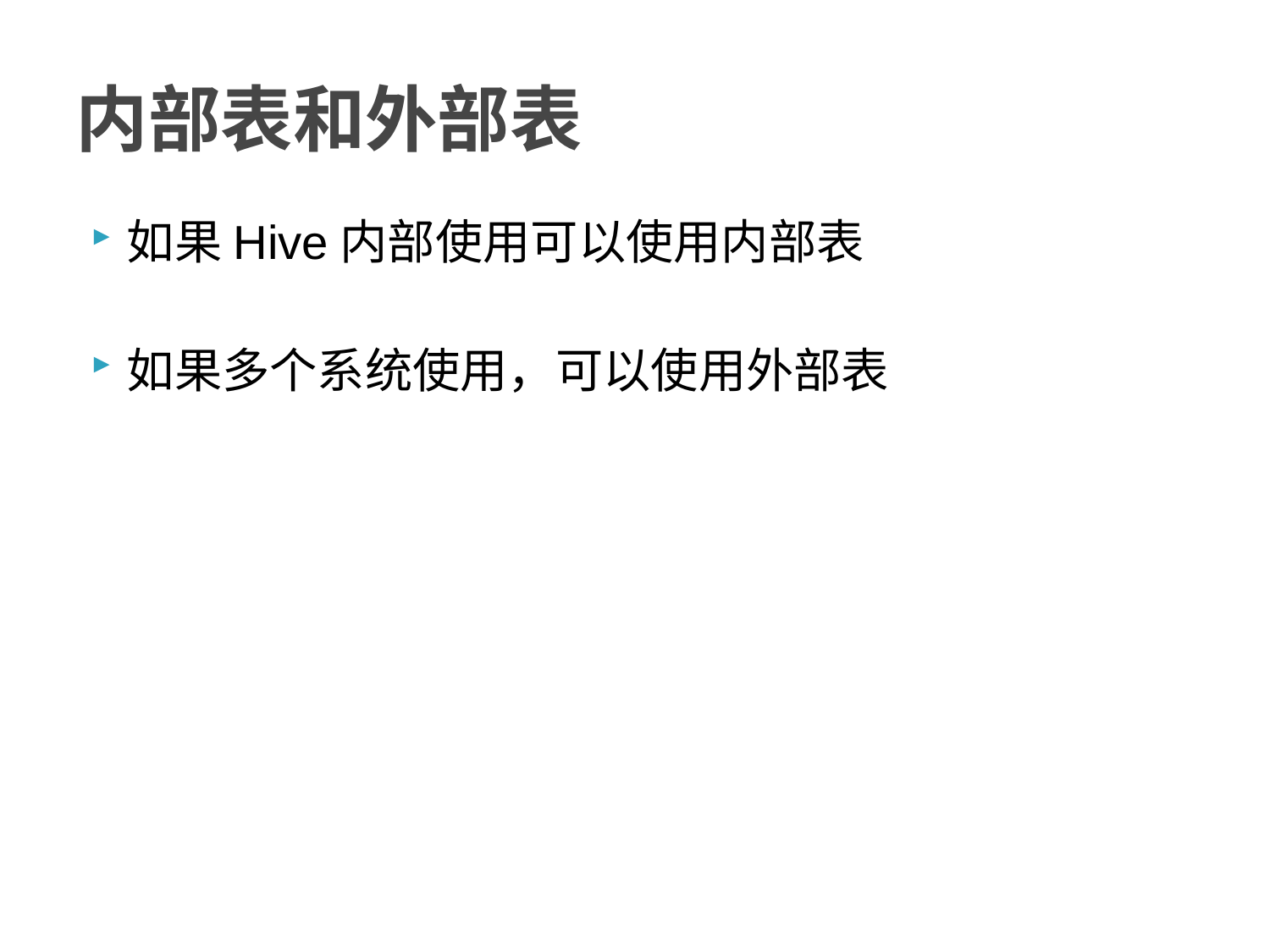

# 内部表和外部表
如果Hive内部使用可以使用内部表

如果多个系统使用，可以使用外部表